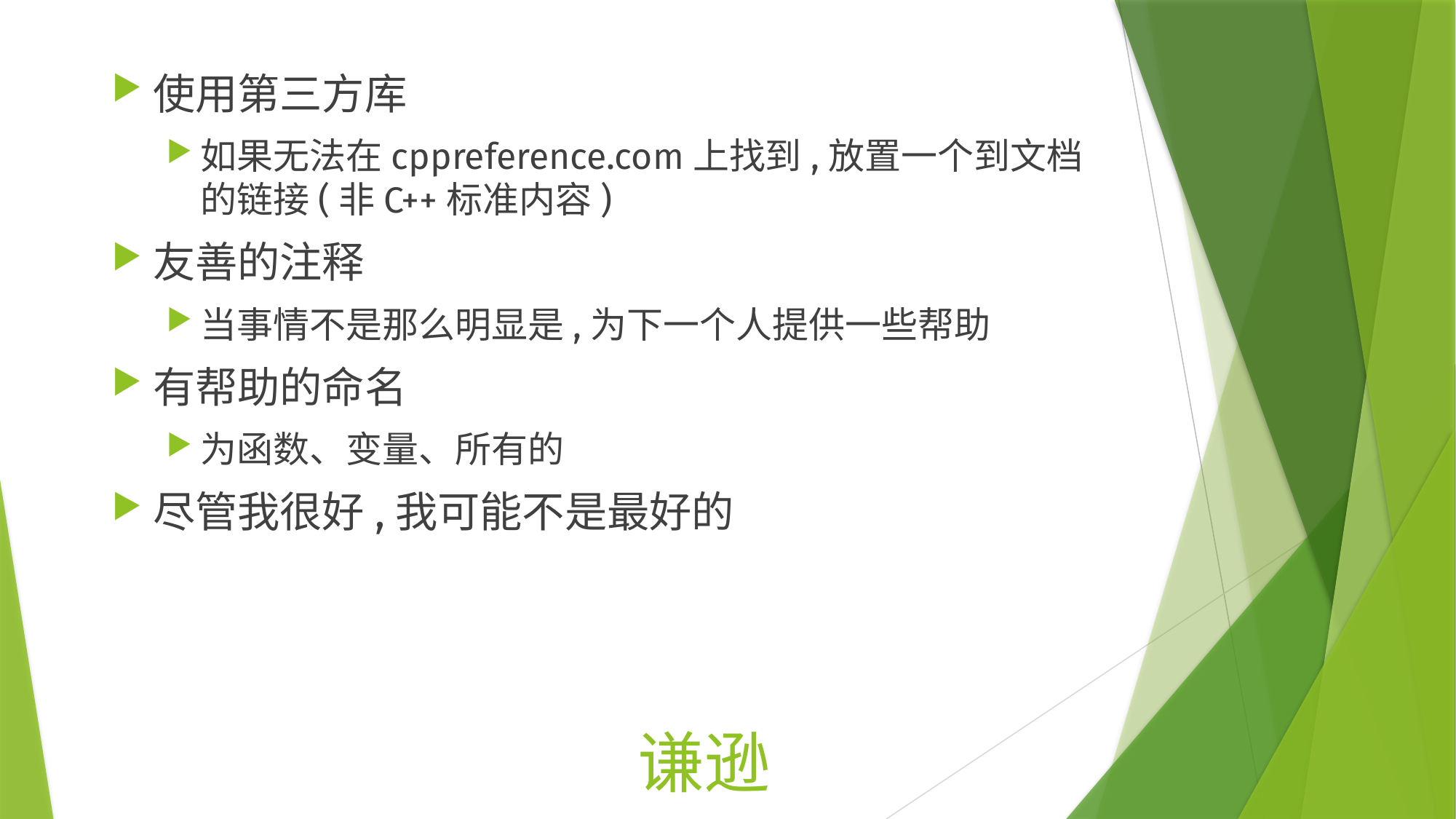

使用第三方库
如果无法在cppreference.com上找到,放置一个到文档的链接(非C++标准内容)
友善的注释
当事情不是那么明显是,为下一个人提供一些帮助
有帮助的命名
为函数、变量、所有的
尽管我很好,我可能不是最好的
# 谦逊